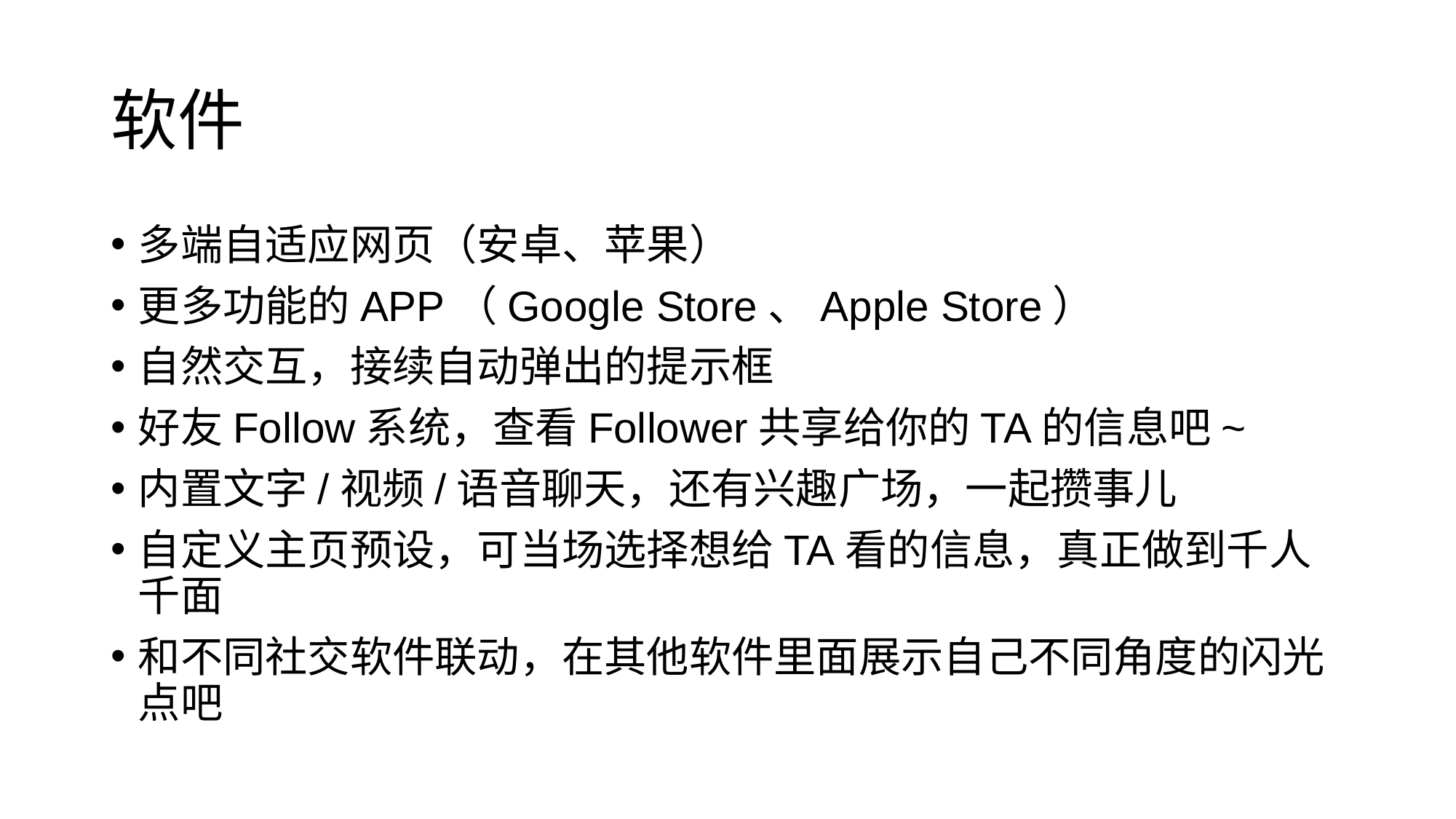

# 软件
多端自适应网页（安卓、苹果）
更多功能的APP（Google Store、Apple Store）
自然交互，接续自动弹出的提示框
好友Follow系统，查看Follower共享给你的TA的信息吧~
内置文字/视频/语音聊天，还有兴趣广场，一起攒事儿
自定义主页预设，可当场选择想给TA看的信息，真正做到千人千面
和不同社交软件联动，在其他软件里面展示自己不同角度的闪光点吧